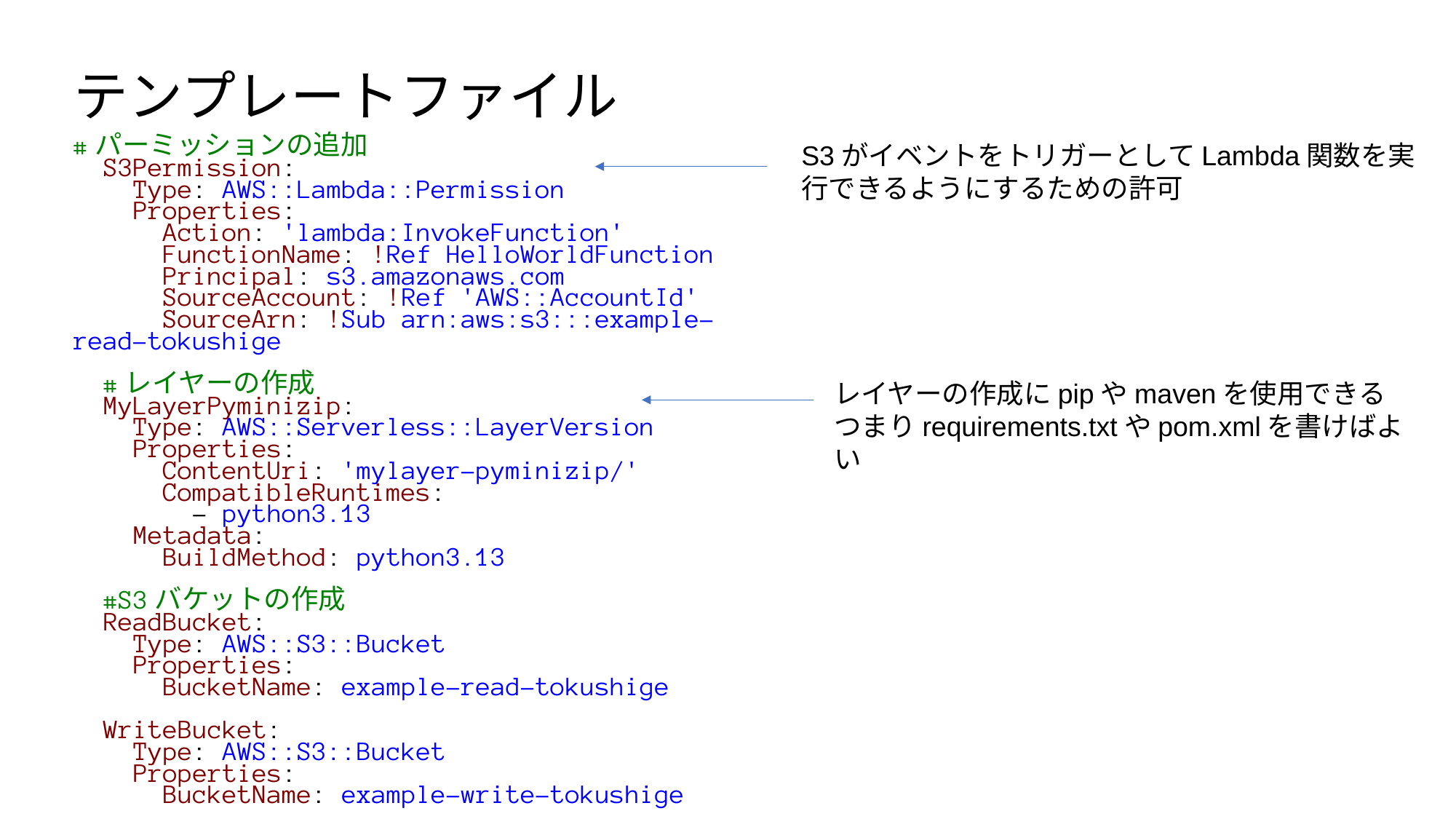

テンプレートファイル
#パーミッションの追加
  S3Permission:
    Type: AWS::Lambda::Permission
    Properties:
      Action: 'lambda:InvokeFunction'
      FunctionName: !Ref HelloWorldFunction
      Principal: s3.amazonaws.com
      SourceAccount: !Ref 'AWS::AccountId'
      SourceArn: !Sub arn:aws:s3:::example-read-tokushige
  #レイヤーの作成
  MyLayerPyminizip:
    Type: AWS::Serverless::LayerVersion
    Properties:
      ContentUri: 'mylayer-pyminizip/'
      CompatibleRuntimes:
        - python3.13
    Metadata:
      BuildMethod: python3.13
  #S3バケットの作成
  ReadBucket:
    Type: AWS::S3::Bucket
    Properties:
      BucketName: example-read-tokushige
  WriteBucket:
    Type: AWS::S3::Bucket
    Properties:
      BucketName: example-write-tokushige
S3がイベントをトリガーとしてLambda関数を実行できるようにするための許可
レイヤーの作成にpipやmavenを使用できる
つまりrequirements.txtやpom.xmlを書けばよい